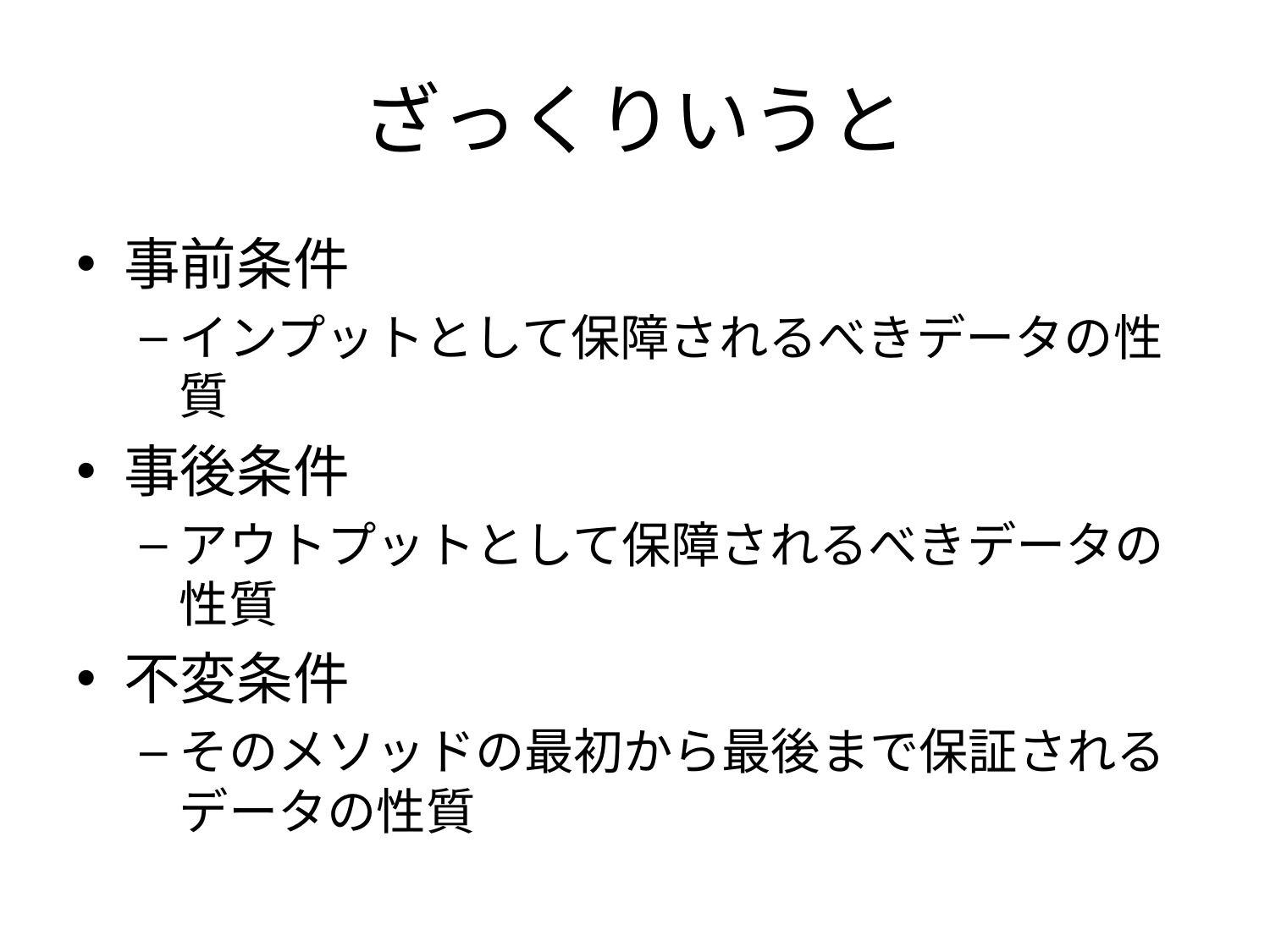

# ざっくりいうと
事前条件
インプットとして保障されるべきデータの性質
事後条件
アウトプットとして保障されるべきデータの性質
不変条件
そのメソッドの最初から最後まで保証されるデータの性質